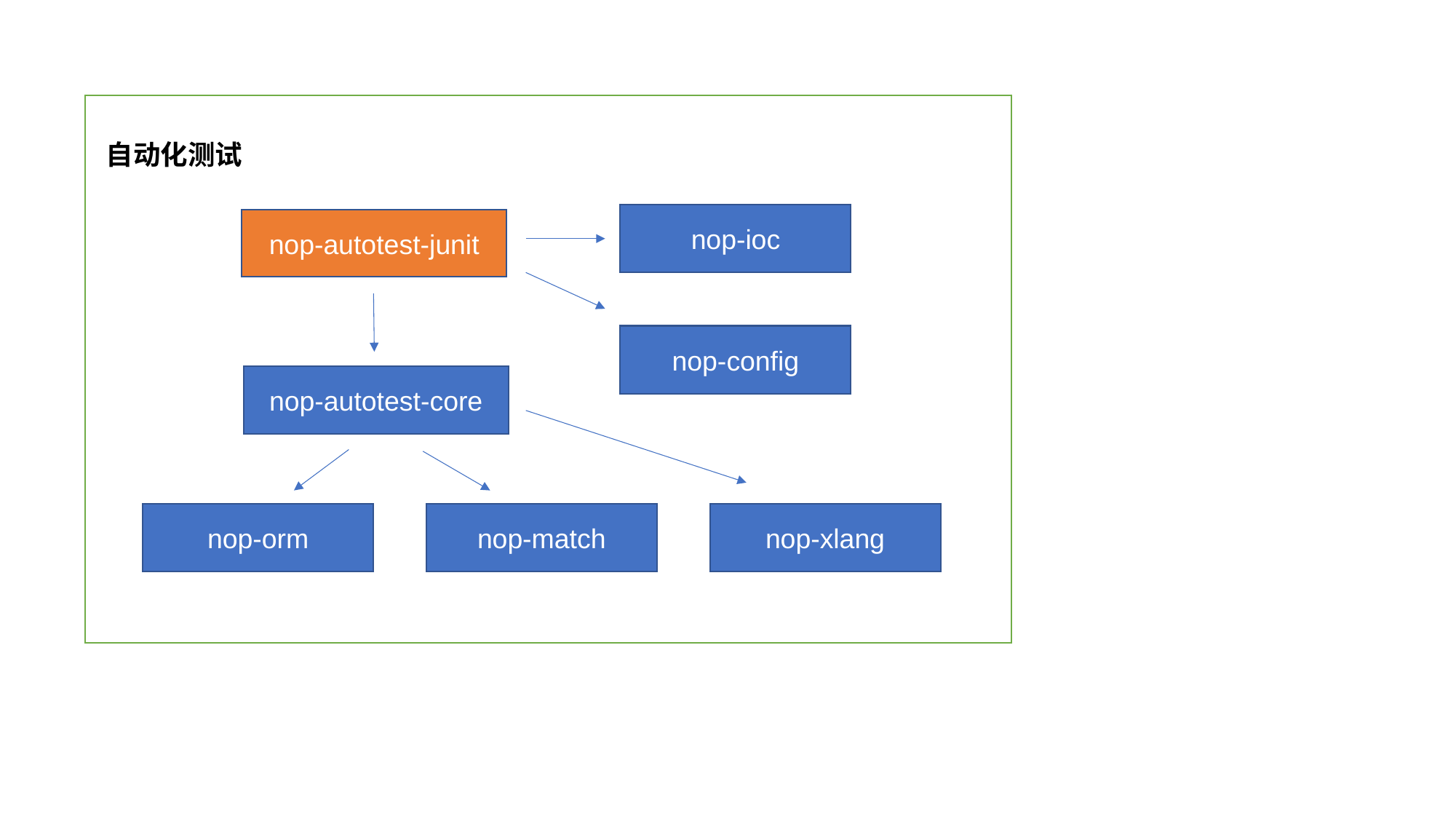

自动化测试
nop-ioc
nop-autotest-junit
nop-config
nop-autotest-core
nop-orm
nop-match
nop-xlang